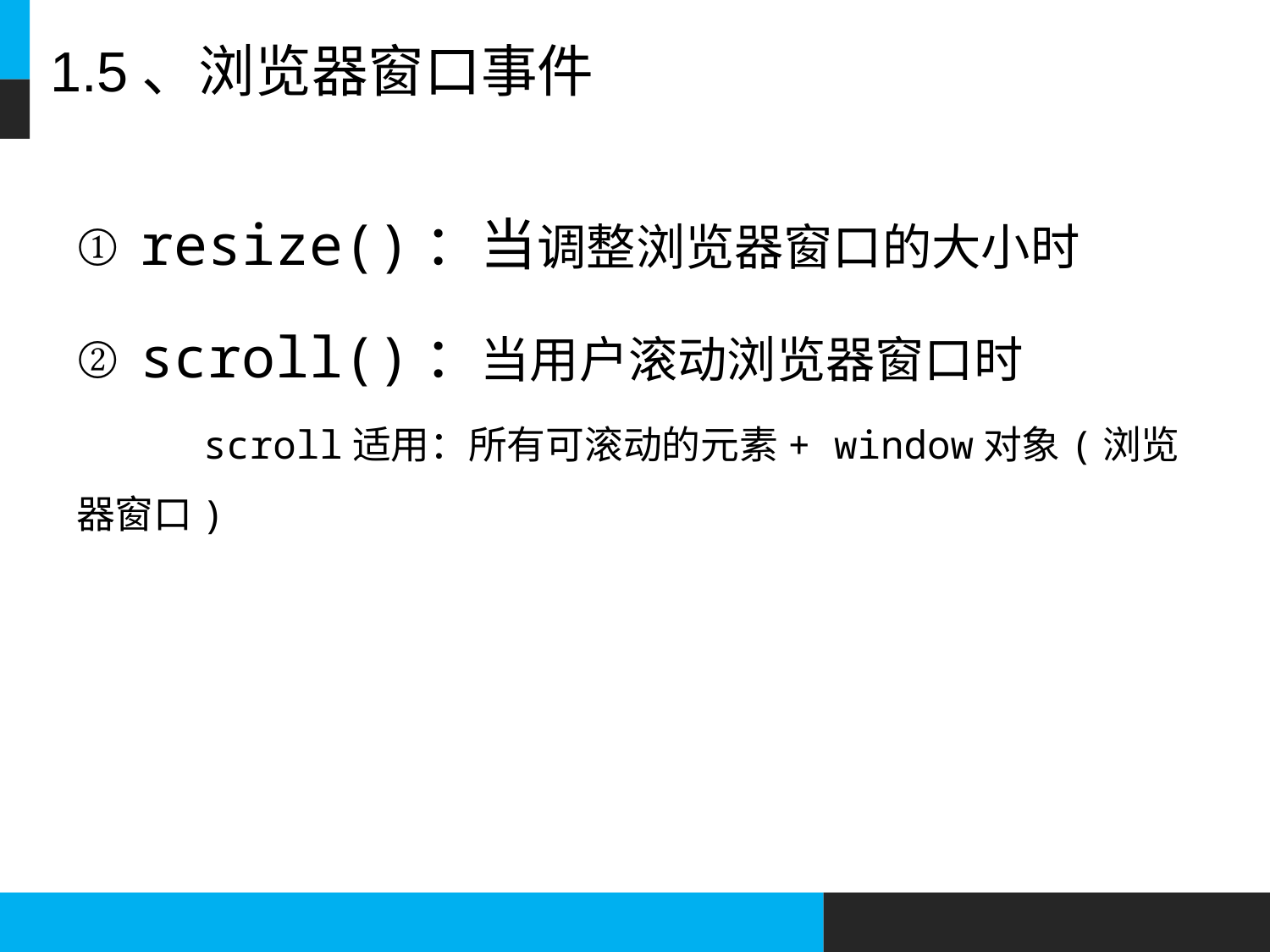

# 1.5、浏览器窗口事件
resize()：当调整浏览器窗口的大小时
scroll()：当用户滚动浏览器窗口时
	scroll适用：所有可滚动的元素+ window对象(浏览器窗口)